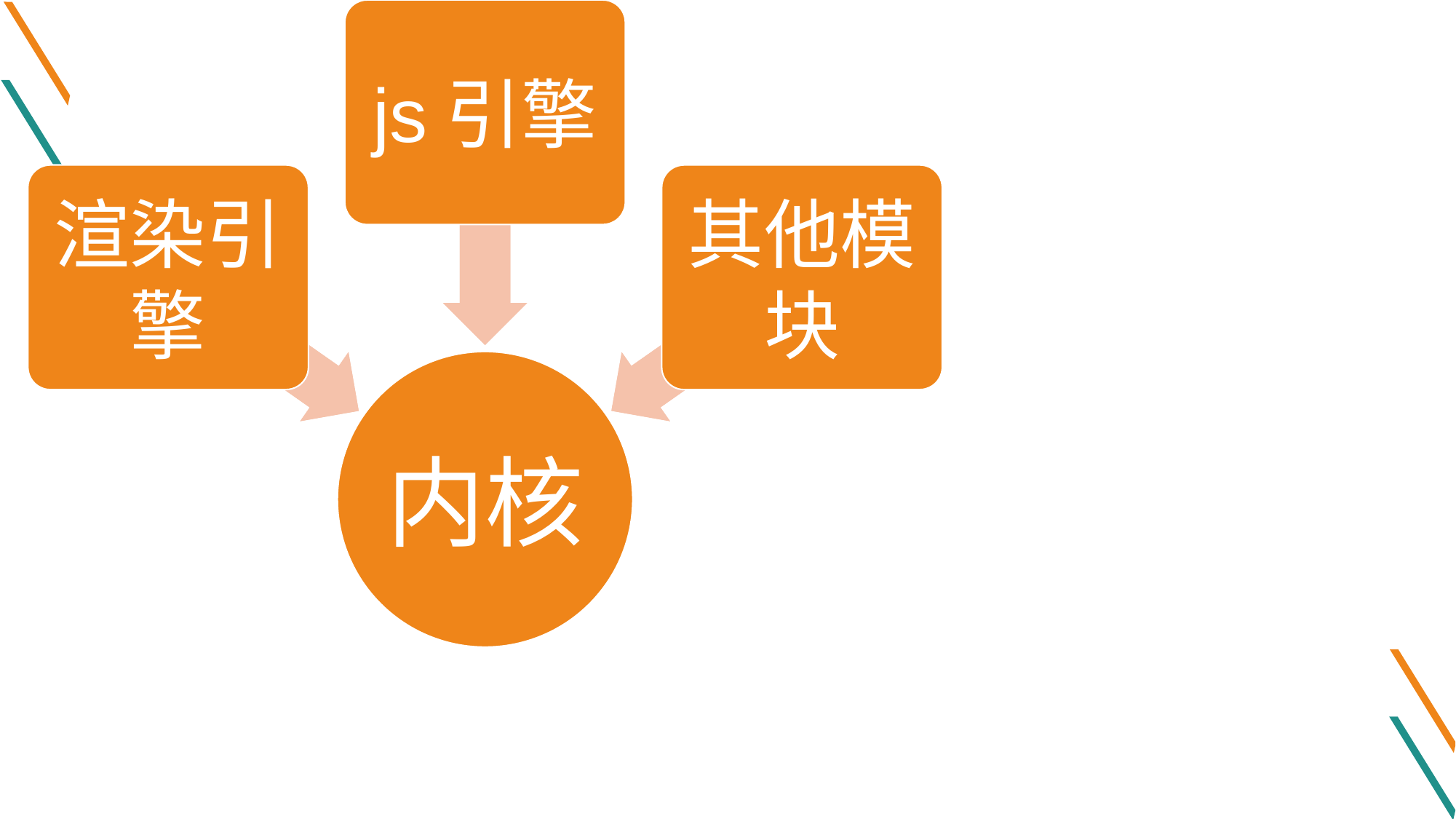

内核
渲染引擎
js引擎
其他模块
内核
渲染引擎
js引擎
其他模块